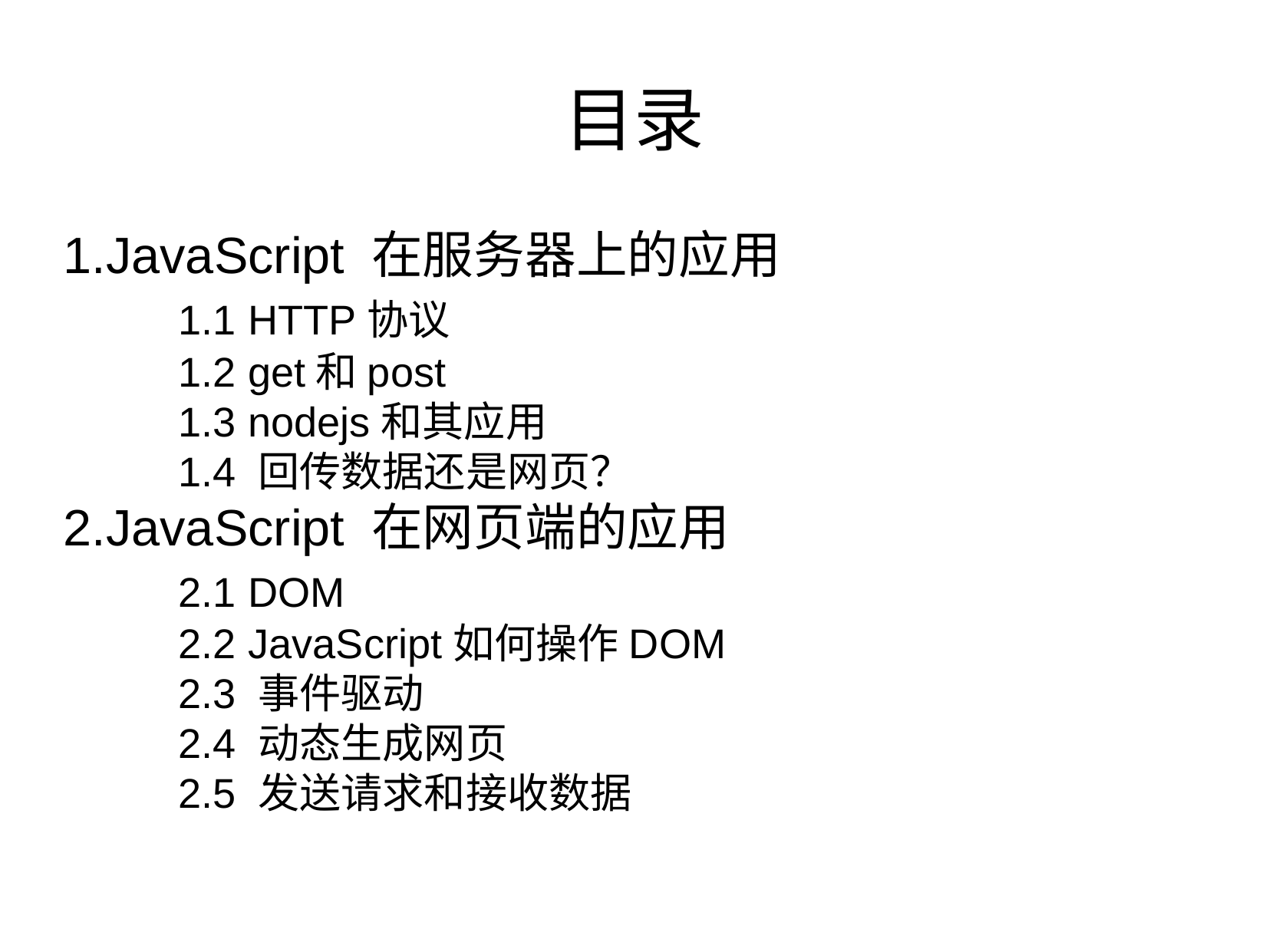

目录
1.JavaScript 在服务器上的应用
	1.1 HTTP协议
	1.2 get和post
	1.3 nodejs和其应用
	1.4 回传数据还是网页？
2.JavaScript 在网页端的应用
	2.1 DOM
	2.2 JavaScript如何操作DOM
	2.3 事件驱动
	2.4 动态生成网页
	2.5 发送请求和接收数据